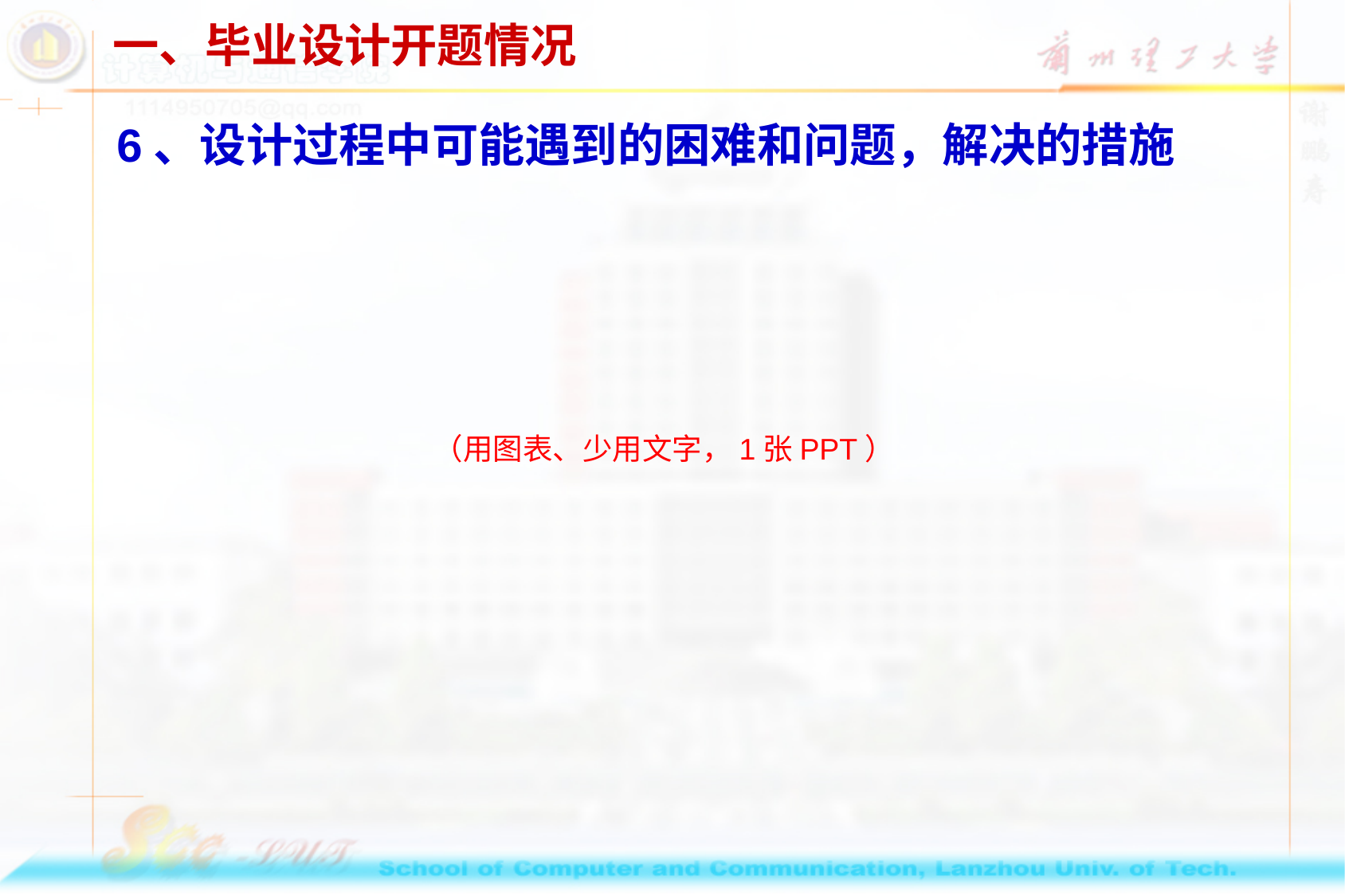

一、毕业设计开题情况
# 6、设计过程中可能遇到的困难和问题，解决的措施

（用图表、少用文字，1张PPT）